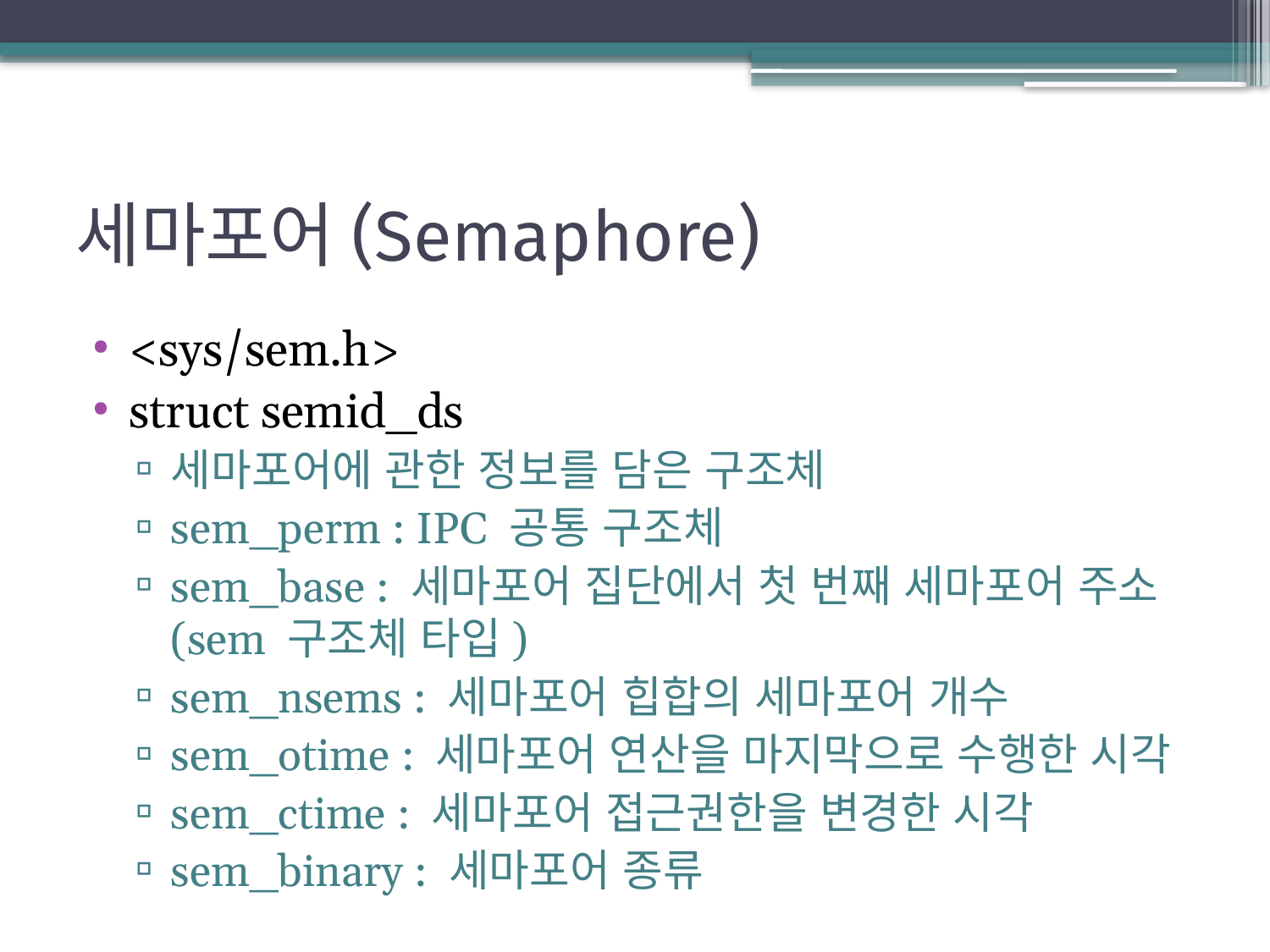

# 세마포어(Semaphore)
<sys/sem.h>
struct semid_ds
세마포어에 관한 정보를 담은 구조체
sem_perm : IPC 공통 구조체
sem_base : 세마포어 집단에서 첫 번째 세마포어 주소 (sem 구조체 타입)
sem_nsems : 세마포어 힙합의 세마포어 개수
sem_otime : 세마포어 연산을 마지막으로 수행한 시각
sem_ctime : 세마포어 접근권한을 변경한 시각
sem_binary : 세마포어 종류